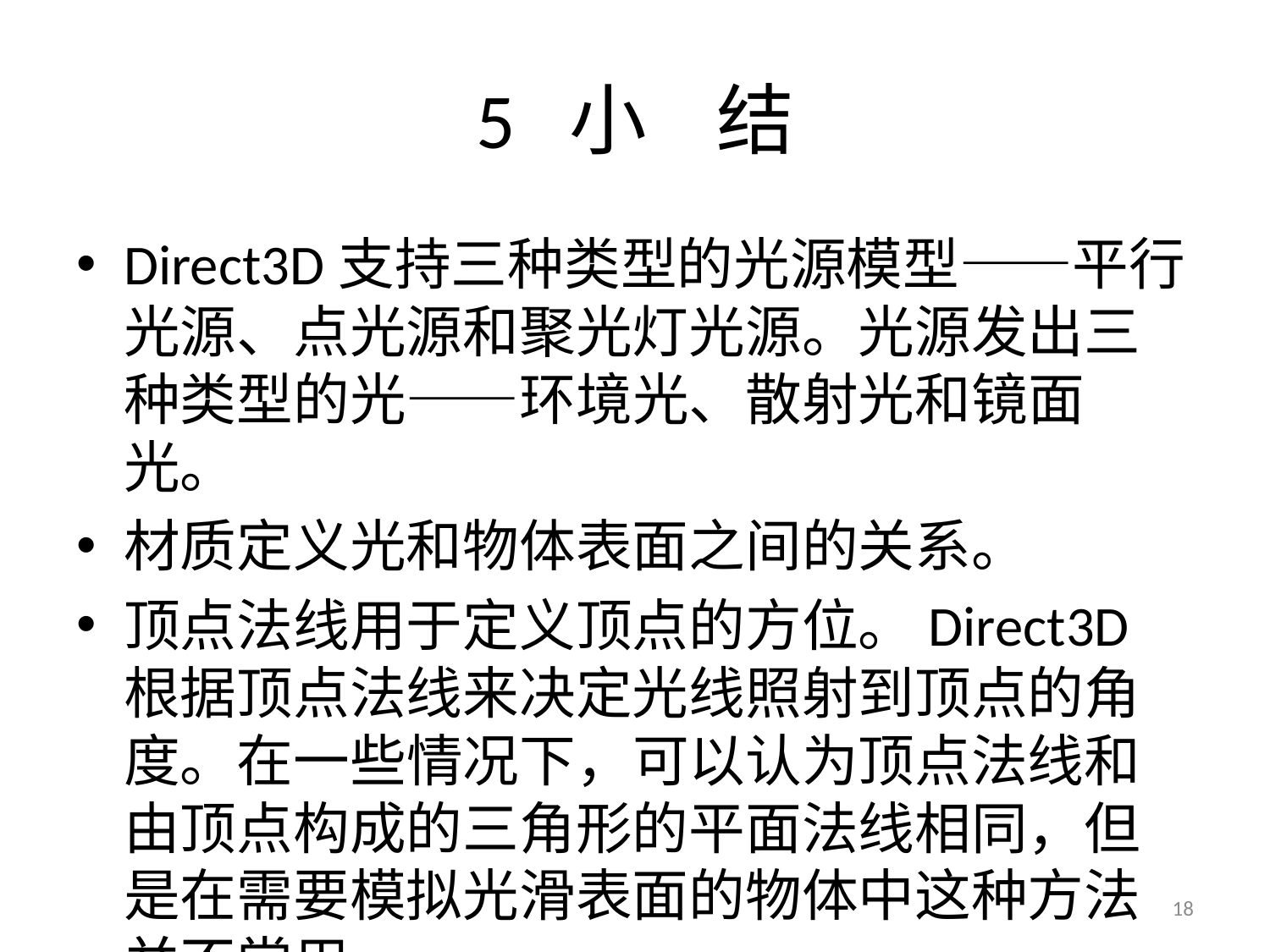

# 5  小    结
Direct3D支持三种类型的光源模型——平行光源、点光源和聚光灯光源。光源发出三种类型的光——环境光、散射光和镜面光。
材质定义光和物体表面之间的关系。
顶点法线用于定义顶点的方位。Direct3D根据顶点法线来决定光线照射到顶点的角度。在一些情况下，可以认为顶点法线和由顶点构成的三角形的平面法线相同，但是在需要模拟光滑表面的物体中这种方法并不常用。
18